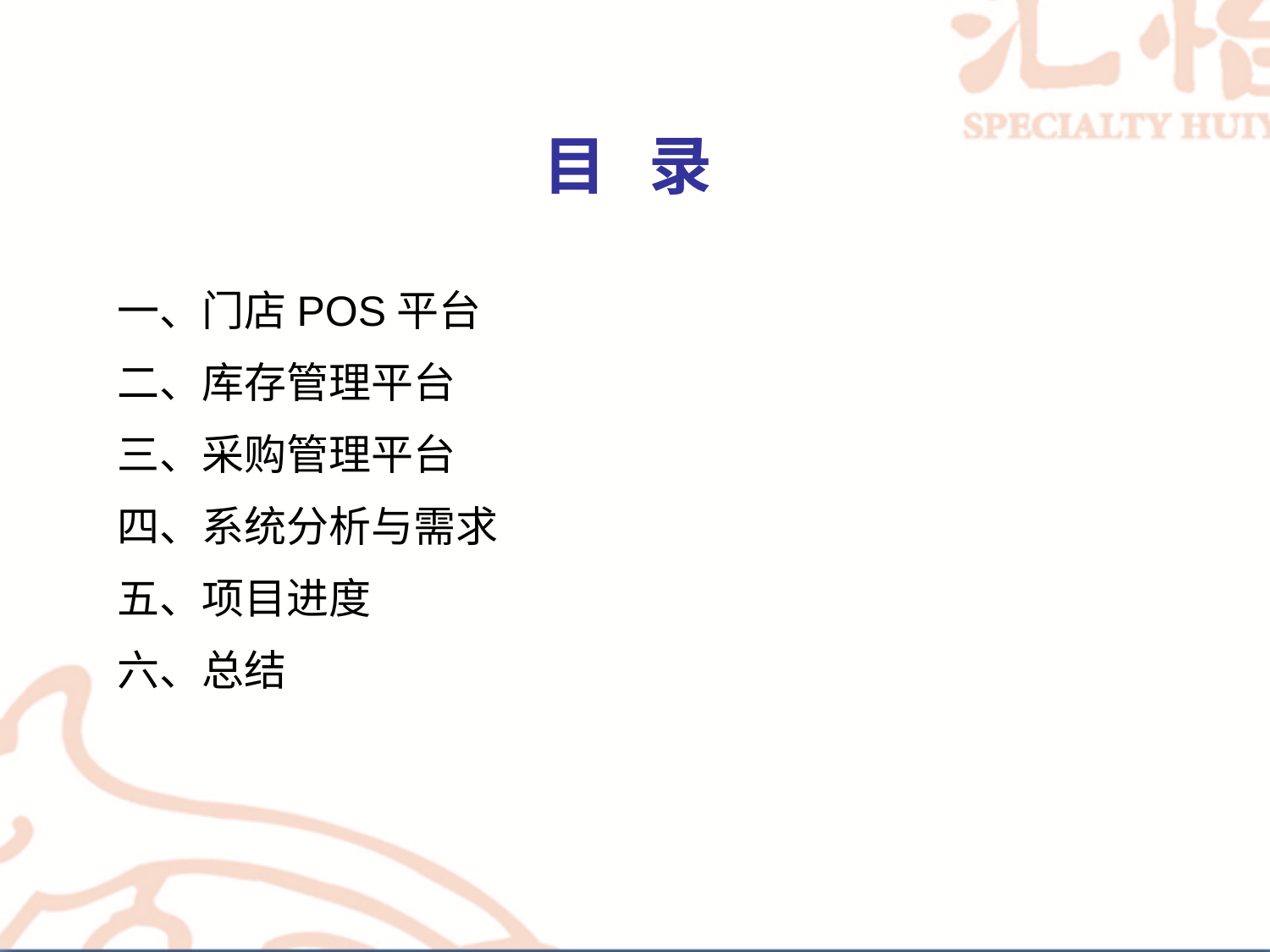

目   录
一、门店POS平台
二、库存管理平台
三、采购管理平台
四、系统分析与需求
五、项目进度
六、总结